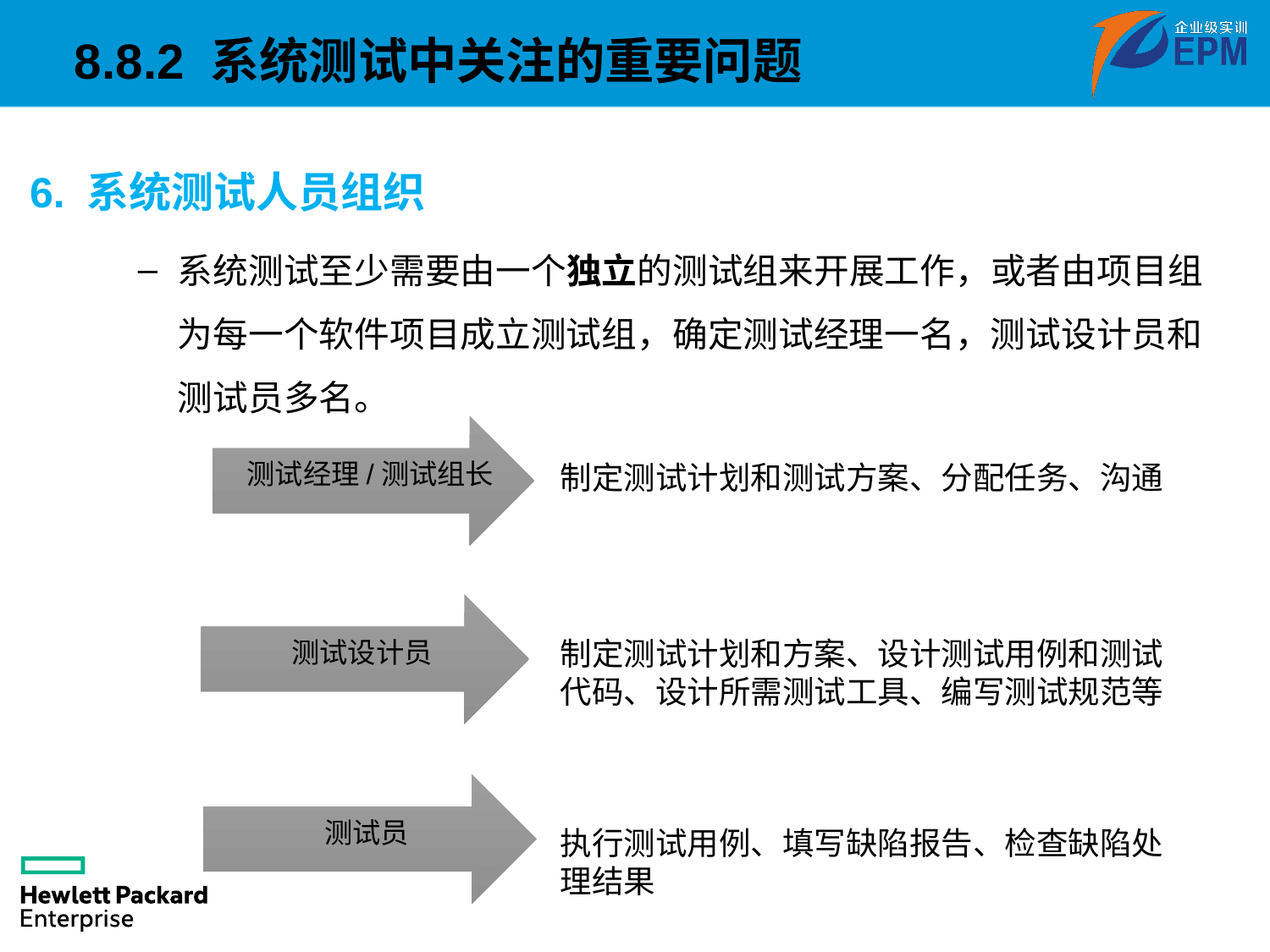

8.8.2 系统测试中关注的重要问题
6. 系统测试人员组织
系统测试至少需要由一个独立的测试组来开展工作，或者由项目组为每一个软件项目成立测试组，确定测试经理一名，测试设计员和测试员多名。
测试经理/测试组长
制定测试计划和测试方案、分配任务、沟通
测试设计员
制定测试计划和方案、设计测试用例和测试代码、设计所需测试工具、编写测试规范等
测试员
执行测试用例、填写缺陷报告、检查缺陷处理结果